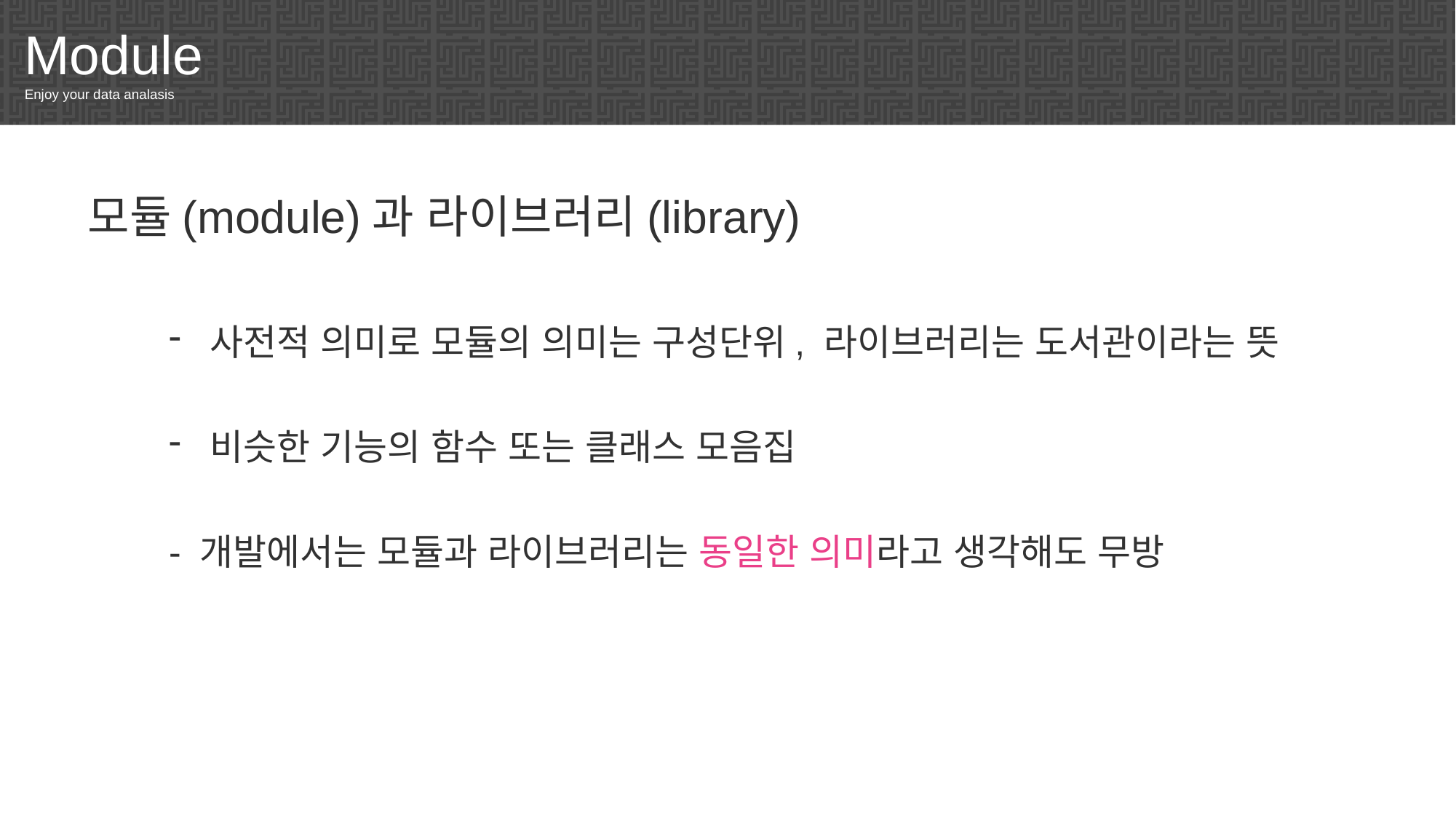

Module
    Enjoy your data analasis
모듈(module)과 라이브러리(library)
사전적 의미로 모듈의 의미는 구성단위, 라이브러리는 도서관이라는 뜻

비슷한 기능의 함수 또는 클래스 모음집

- 개발에서는 모듈과 라이브러리는 동일한 의미라고 생각해도 무방